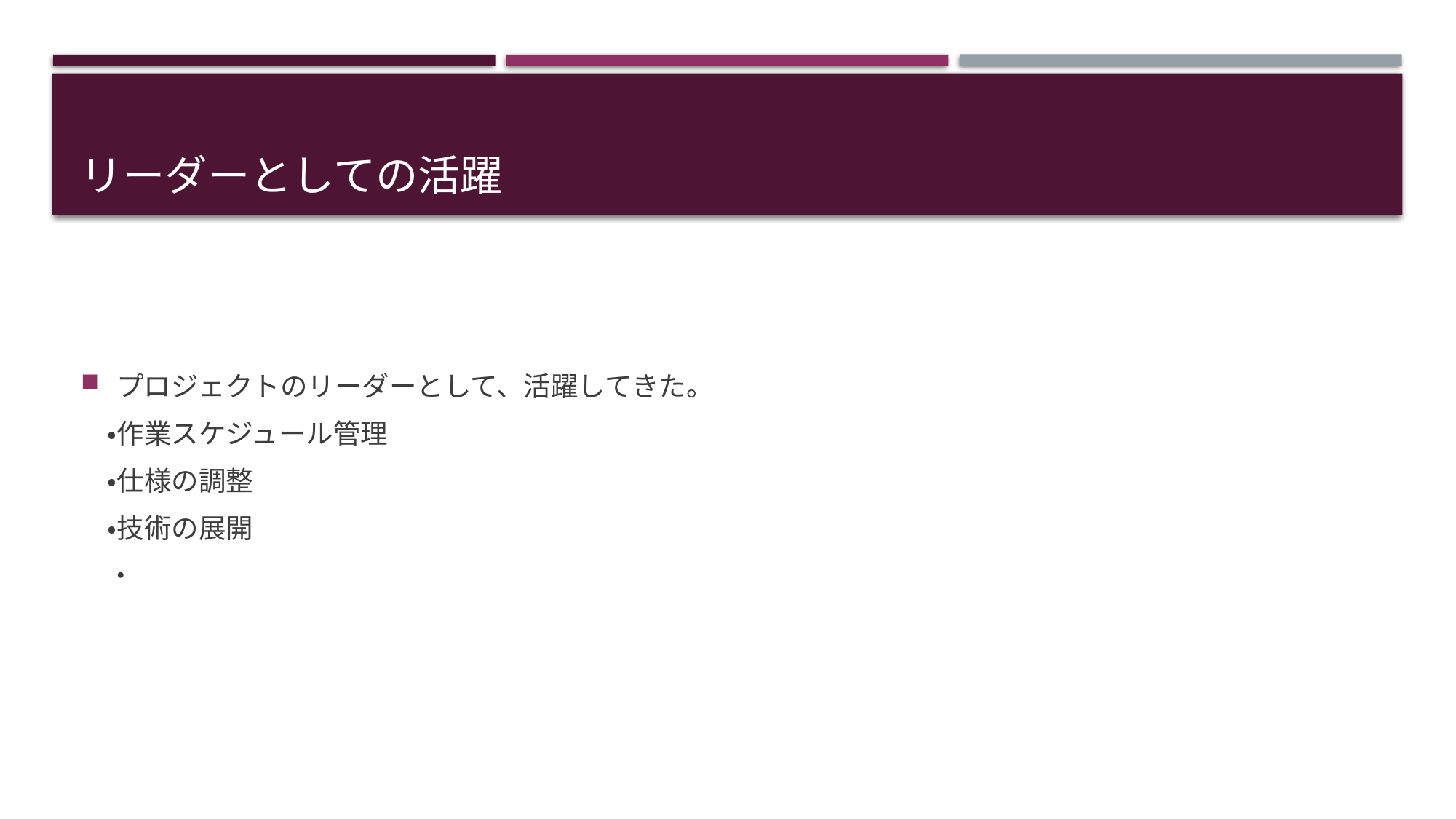

# リーダーとしての活躍
プロジェクトのリーダーとして、活躍してきた。
　・作業スケジュール管理
　・仕様の調整
　・技術の展開
　・